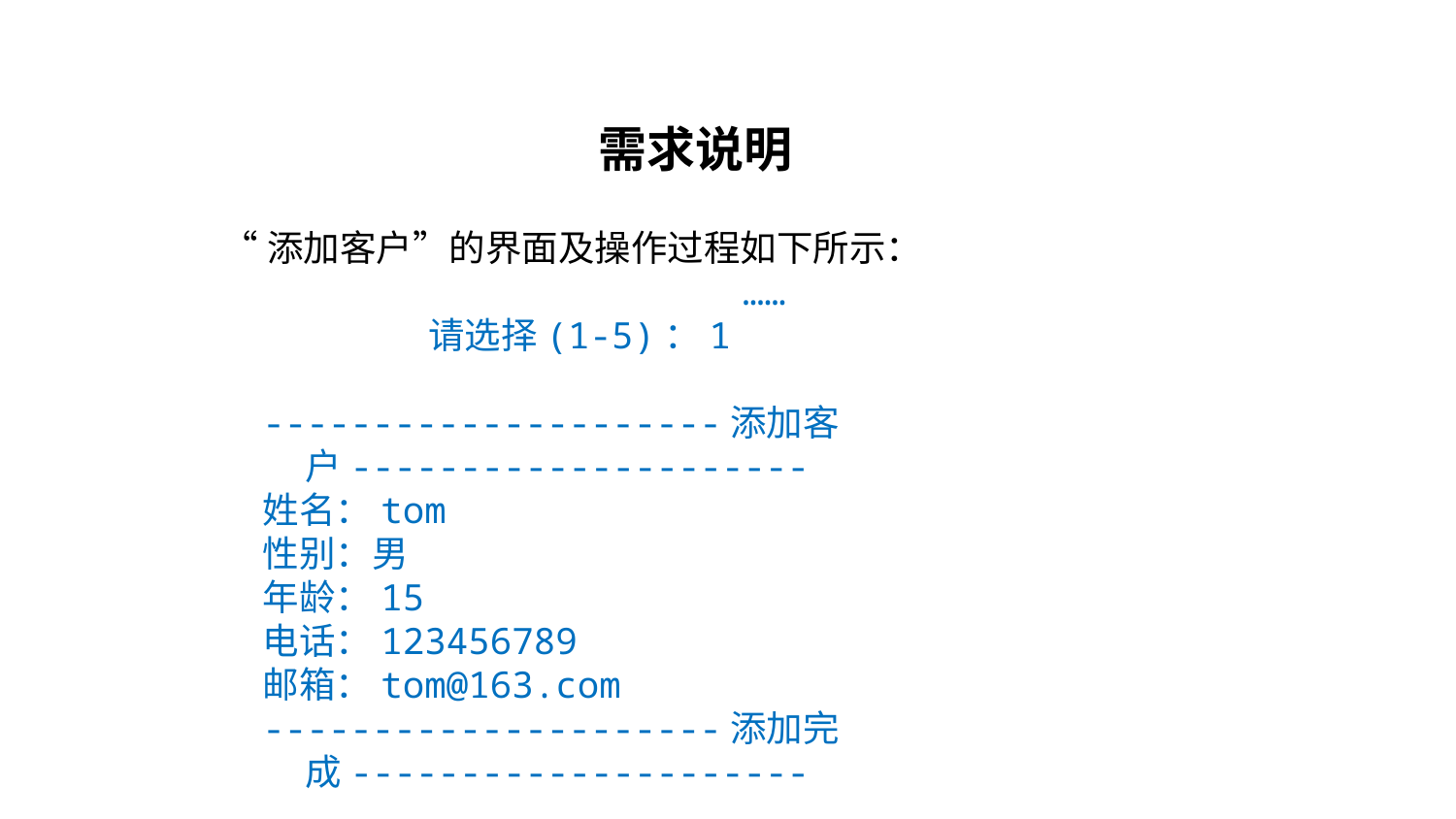

需求说明
“添加客户”的界面及操作过程如下所示：
				……
                   请选择(1-5)：1

---------------------添加客户---------------------
姓名：tom
性别：男
年龄：15
电话：123456789
邮箱：tom@163.com
---------------------添加完成---------------------